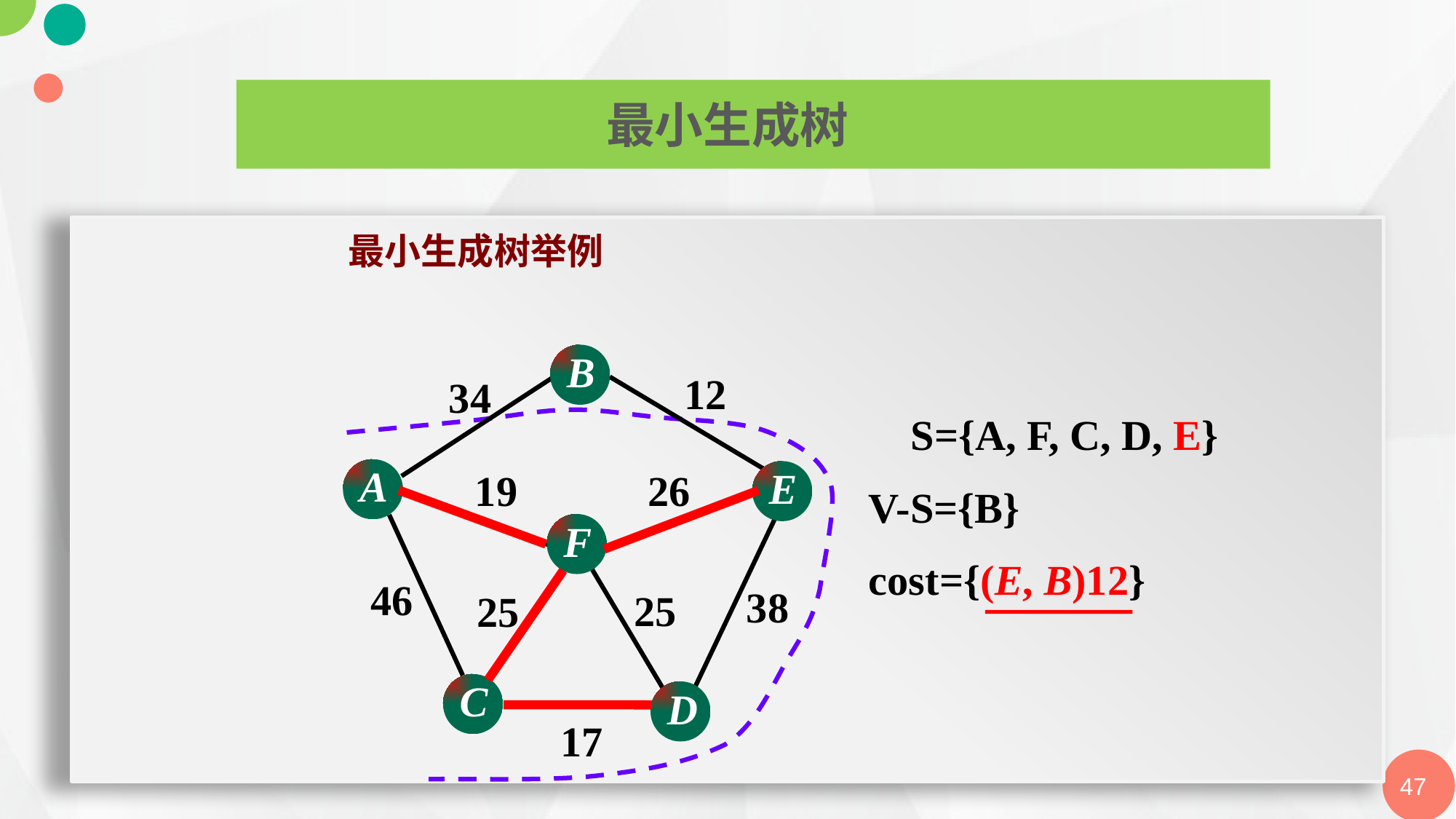

最小生成树
最小生成树举例
B

12
34

    S={A, F, C, D, E}
V-S={B}
cost={(E, B)12}

A

E

19
26

F

46
38
25
25

C

D

17